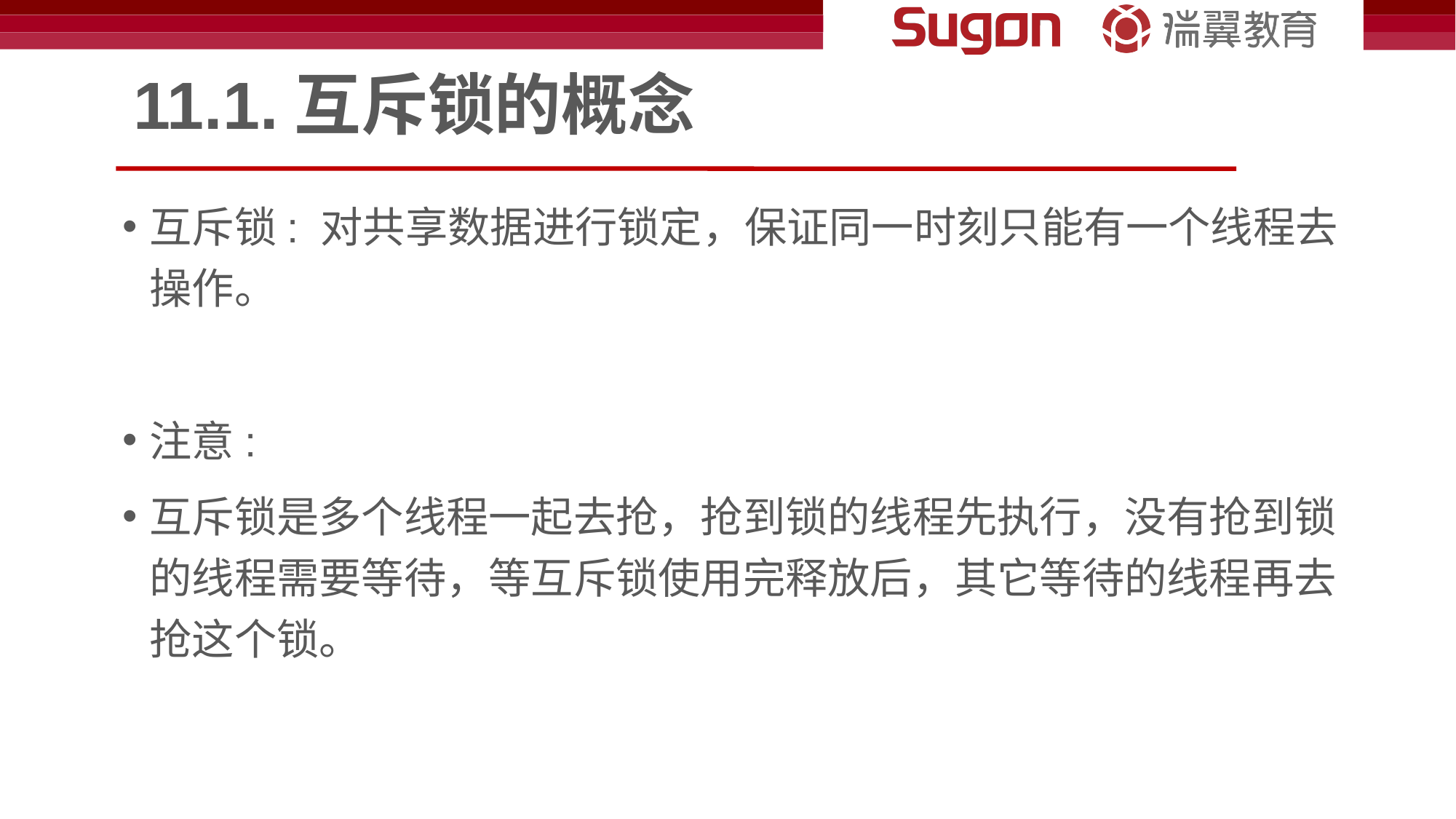

# 11.1.互斥锁的概念
互斥锁: 对共享数据进行锁定，保证同一时刻只能有一个线程去操作。

注意:
互斥锁是多个线程一起去抢，抢到锁的线程先执行，没有抢到锁的线程需要等待，等互斥锁使用完释放后，其它等待的线程再去抢这个锁。